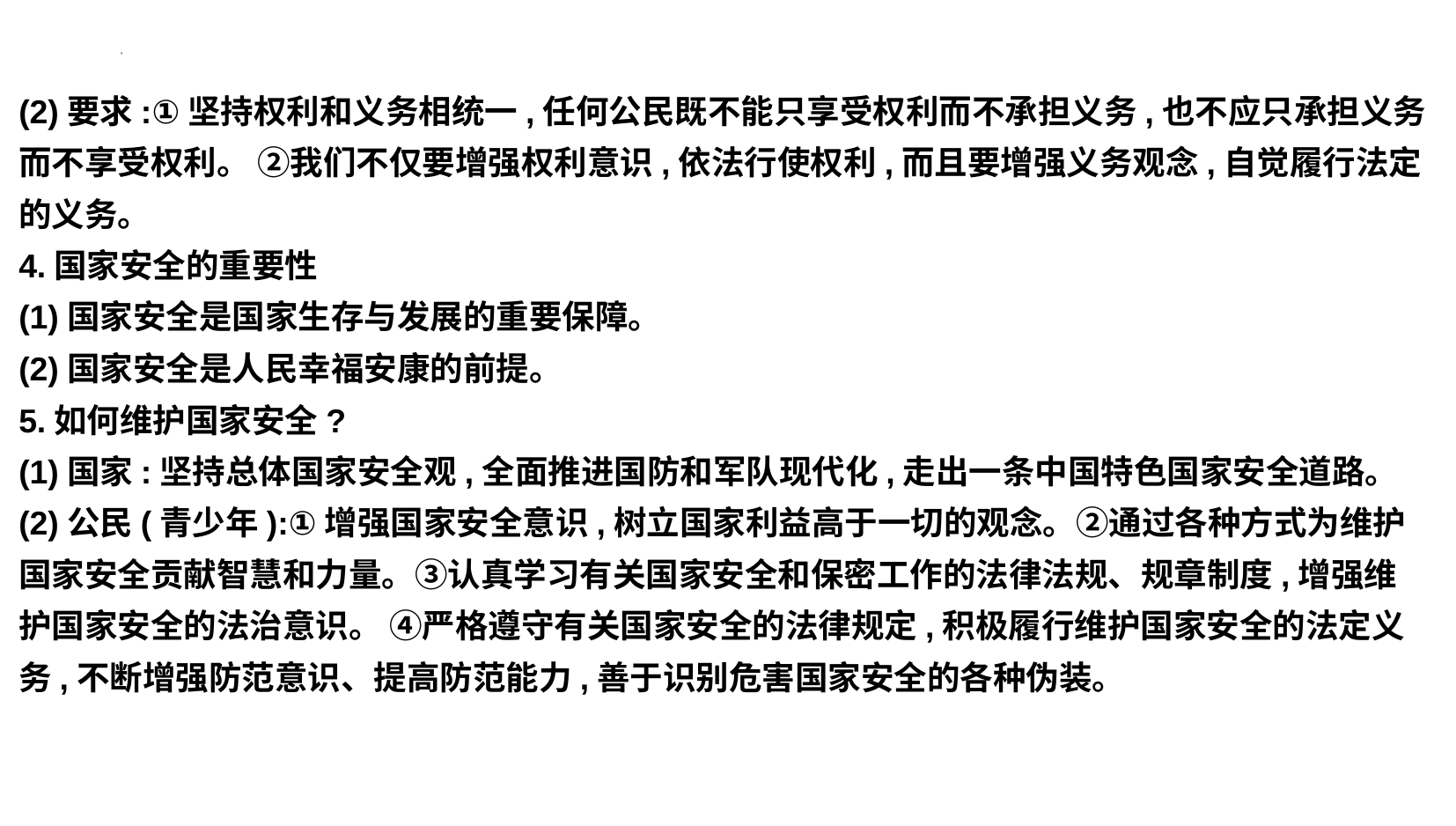

(2)要求:①坚持权利和义务相统一,任何公民既不能只享受权利而不承担义务,也不应只承担义务而不享受权利。 ②我们不仅要增强权利意识,依法行使权利,而且要增强义务观念,自觉履行法定的义务。
4.国家安全的重要性
(1)国家安全是国家生存与发展的重要保障。
(2)国家安全是人民幸福安康的前提。
5.如何维护国家安全?
(1)国家:坚持总体国家安全观,全面推进国防和军队现代化,走出一条中国特色国家安全道路。
(2)公民(青少年):①增强国家安全意识,树立国家利益高于一切的观念。②通过各种方式为维护国家安全贡献智慧和力量。③认真学习有关国家安全和保密工作的法律法规、规章制度,增强维护国家安全的法治意识。 ④严格遵守有关国家安全的法律规定,积极履行维护国家安全的法定义务,不断增强防范意识、提高防范能力,善于识别危害国家安全的各种伪装。